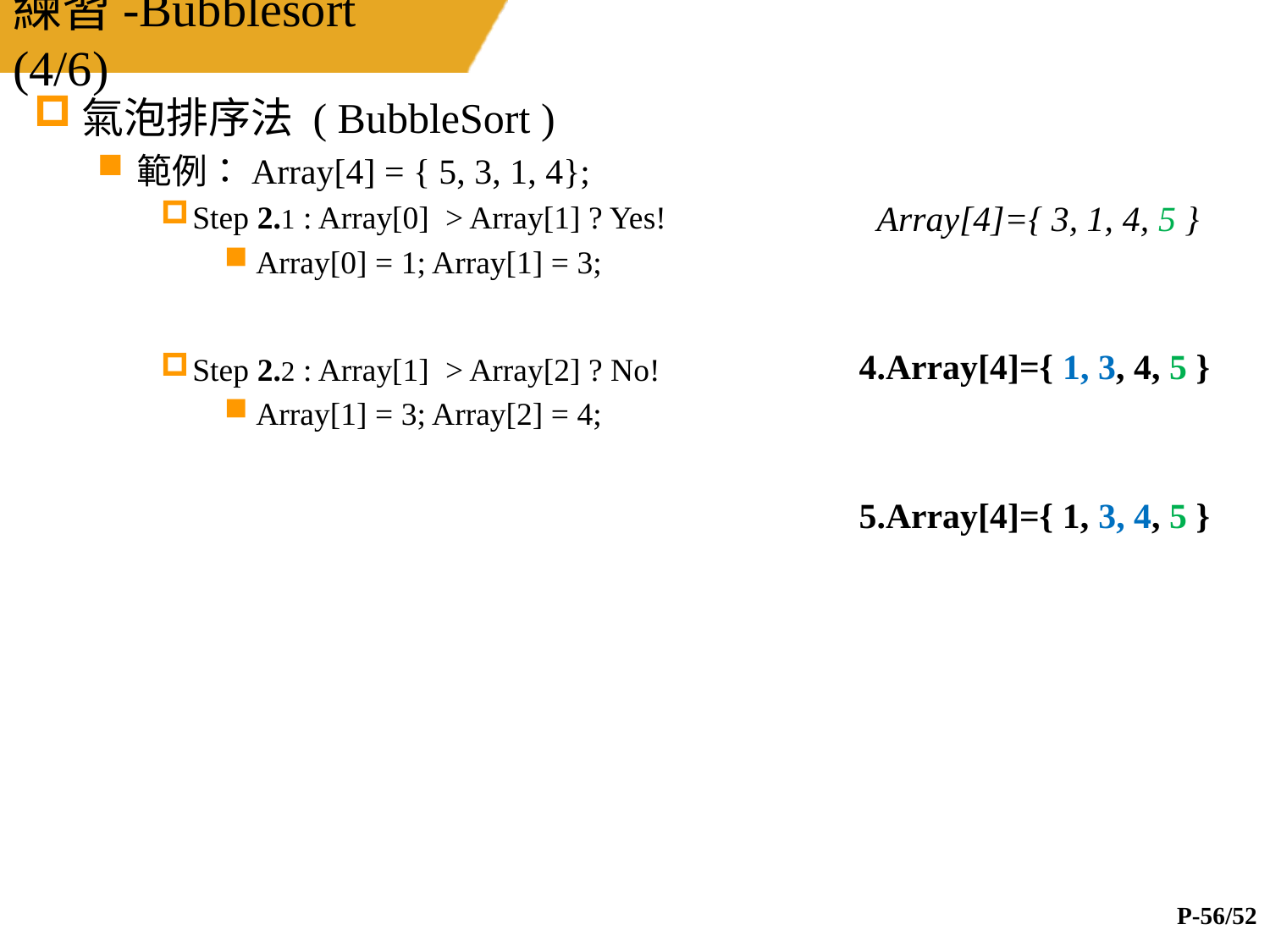

# 練習-Bubblesort (4/6)
氣泡排序法 ( BubbleSort )
範例：Array[4] = { 5, 3, 1, 4};
Step 2.1 : Array[0]  > Array[1] ? Yes!
Array[0] = 1; Array[1] = 3;

Step 2.2 : Array[1]  > Array[2] ? No!
Array[1] = 3; Array[2] = 4;

  Array[4]={ 3, 1, 4, 5 }

4.Array[4]={ 1, 3, 4, 5 }

5.Array[4]={ 1, 3, 4, 5 }

P-56/52